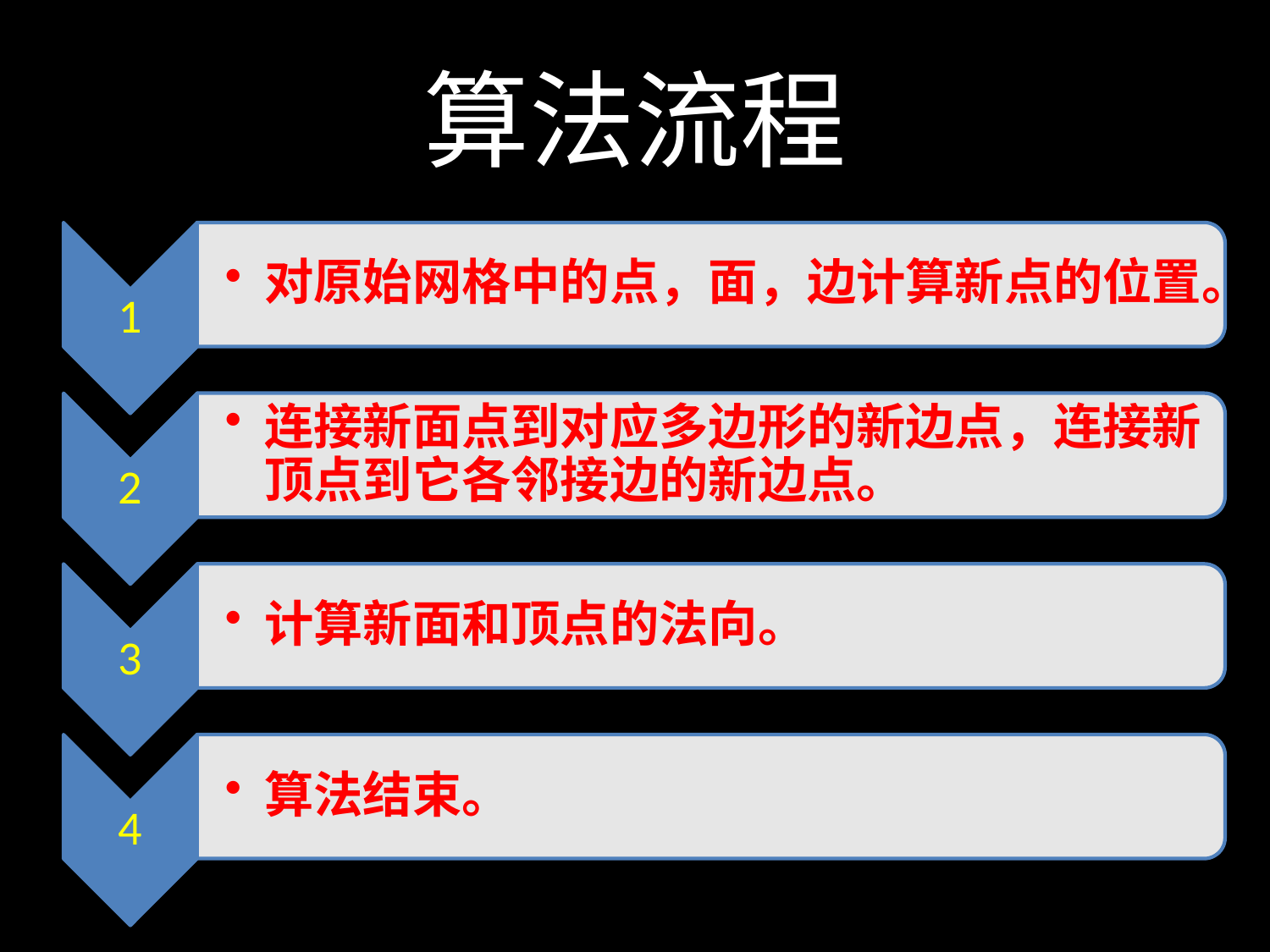

# 算法流程
1
对原始网格中的点，面，边计算新点的位置。
2
连接新面点到对应多边形的新边点，连接新顶点到它各邻接边的新边点。
3
计算新面和顶点的法向。
4
算法结束。